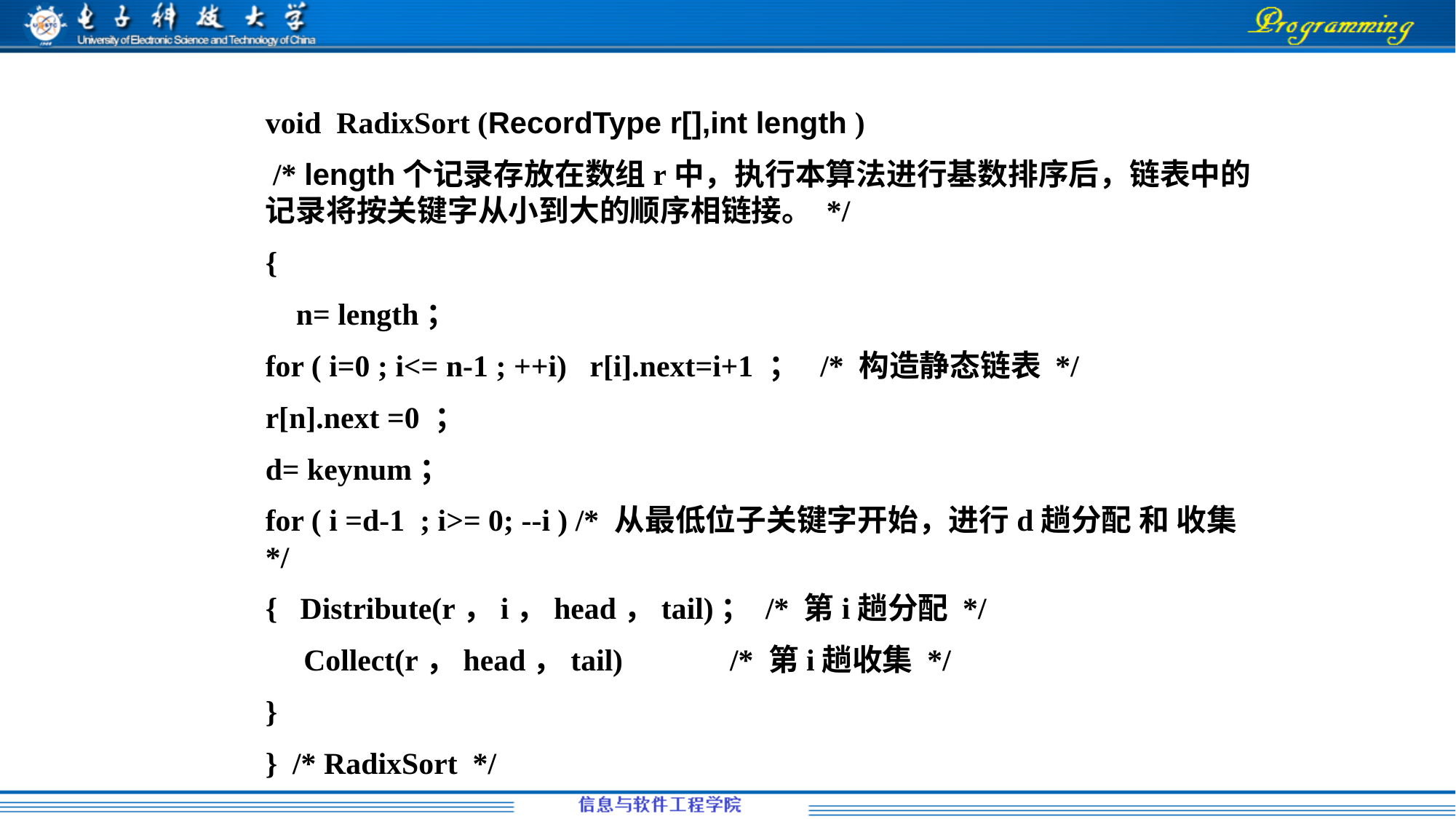

void  RadixSort (RecordType r[],int length )
 /* length个记录存放在数组r中，执行本算法进行基数排序后，链表中的记录将按关键字从小到大的顺序相链接。 */
{
    n= length；
for ( i=0 ; i<= n-1 ; ++i)   r[i].next=i+1 ；  /* 构造静态链表 */
r[n].next =0 ；
d= keynum；
for ( i =d-1  ; i>= 0; --i ) /* 从最低位子关键字开始，进行d趟分配 和 收集*/
{   Distribute(r，i，head，tail)； /* 第i趟分配 */
     Collect(r，head，tail)              /* 第i趟收集 */
}
}  /* RadixSort  */